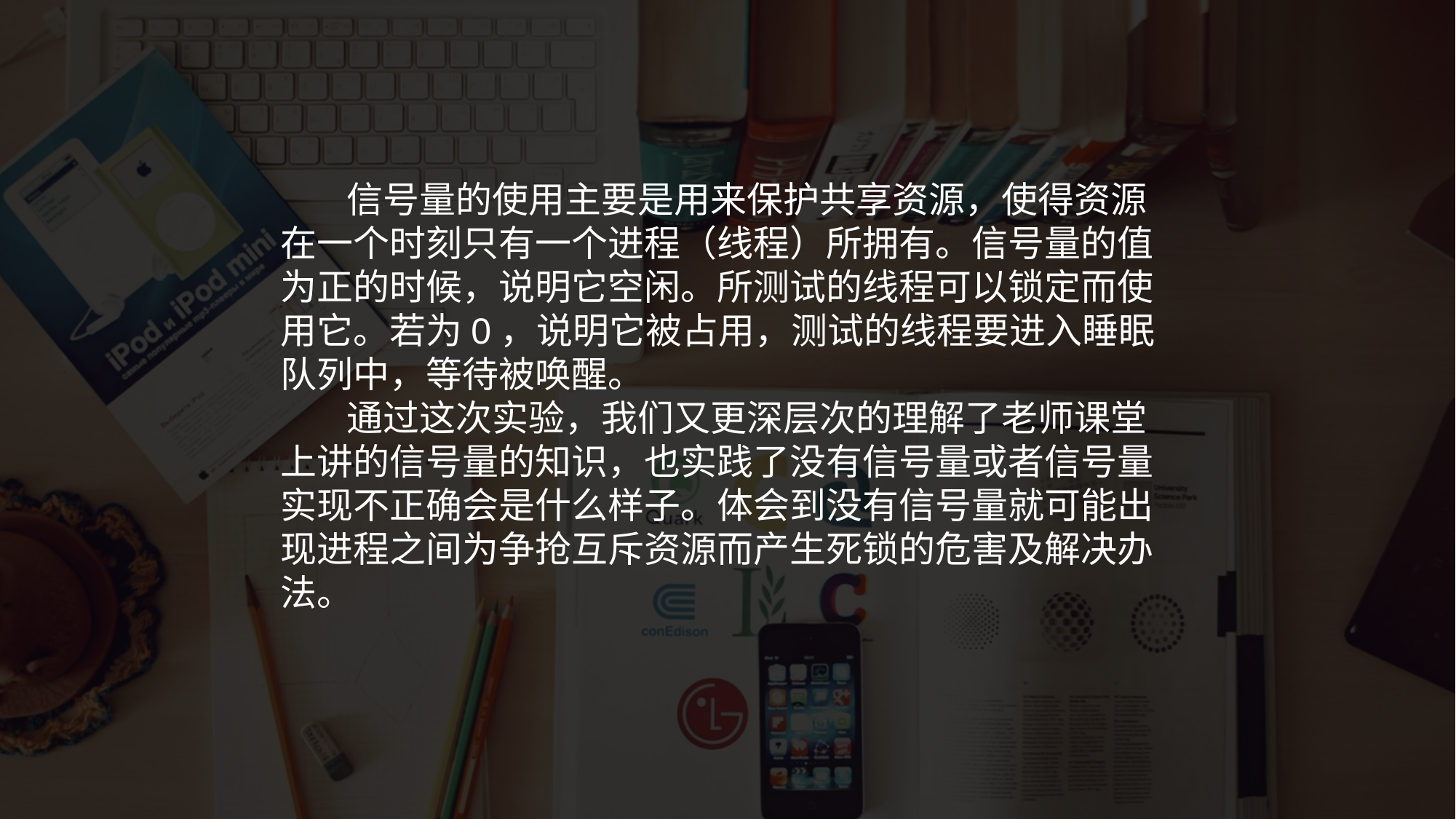

信号量的使用主要是用来保护共享资源，使得资源在一个时刻只有一个进程（线程）所拥有。信号量的值为正的时候，说明它空闲。所测试的线程可以锁定而使用它。若为0，说明它被占用，测试的线程要进入睡眠队列中，等待被唤醒。
       通过这次实验，我们又更深层次的理解了老师课堂上讲的信号量的知识，也实践了没有信号量或者信号量实现不正确会是什么样子。体会到没有信号量就可能出现进程之间为争抢互斥资源而产生死锁的危害及解决办法。